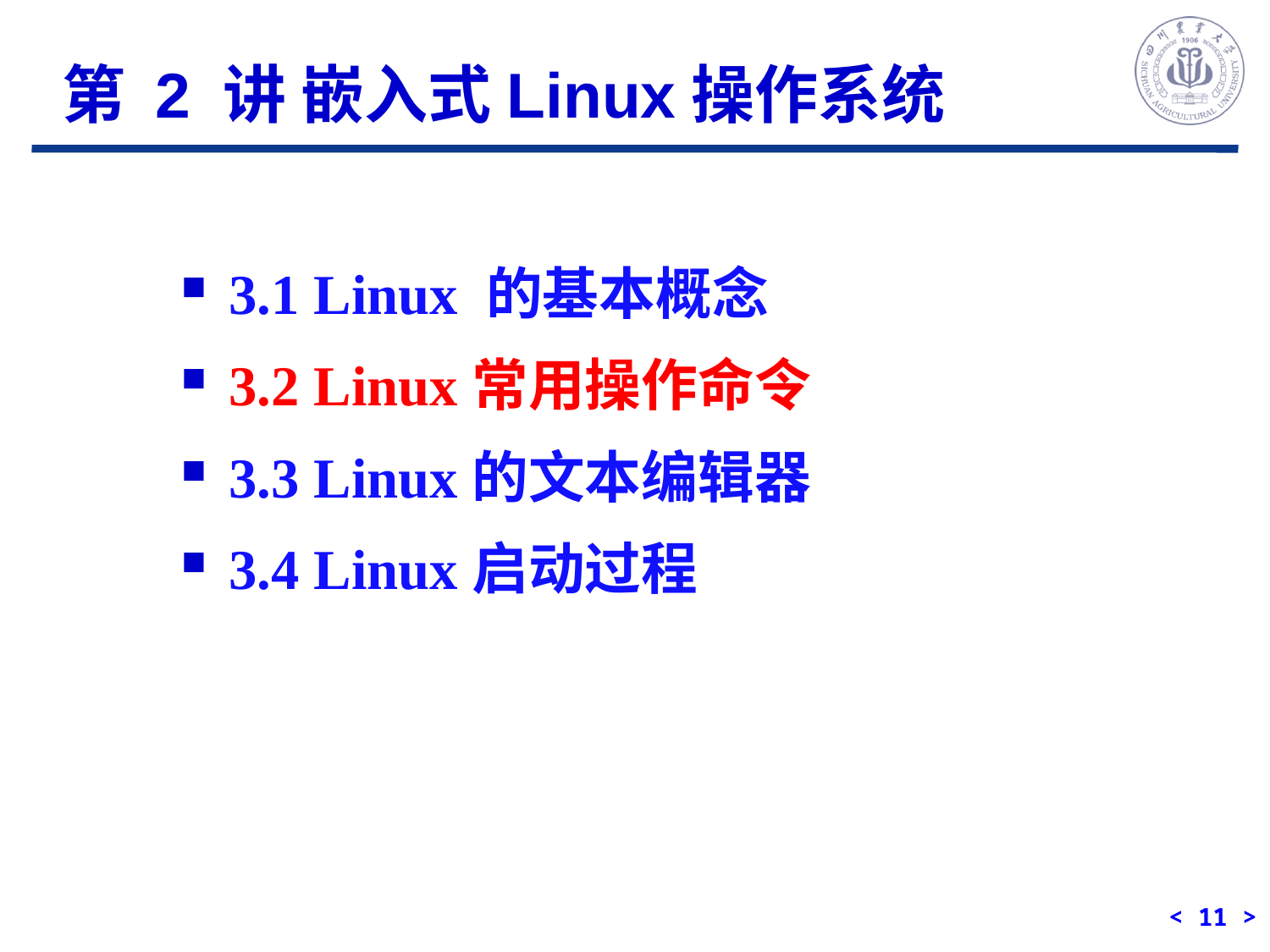

第 2 讲 嵌入式Linux操作系统
3.1 Linux 的基本概念
3.2 Linux常用操作命令
3.3 Linux的文本编辑器
3.4 Linux启动过程